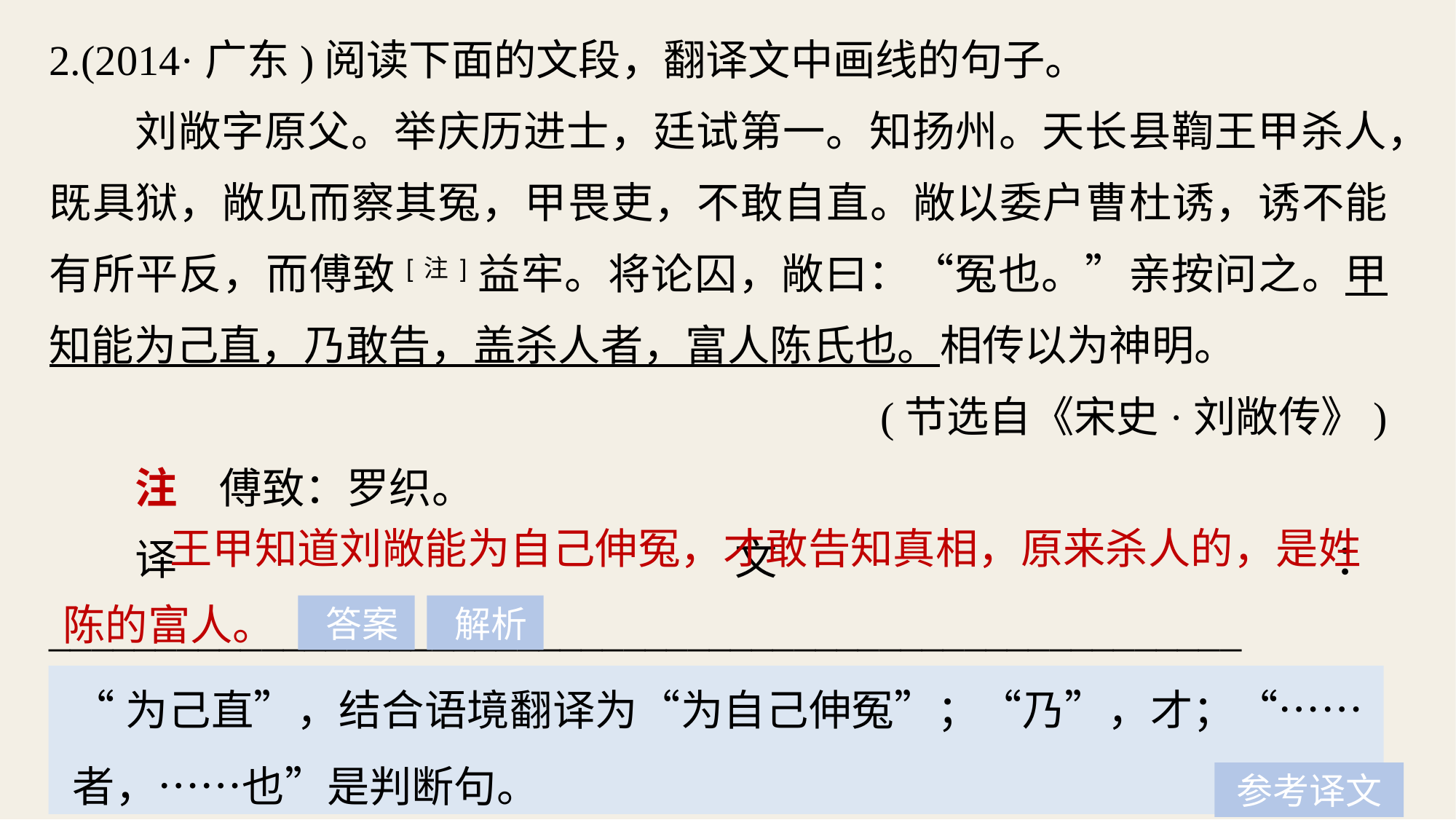

2.(2014·广东)阅读下面的文段，翻译文中画线的句子。
刘敞字原父。举庆历进士，廷试第一。知扬州。天长县鞫王甲杀人，既具狱，敞见而察其冤，甲畏吏，不敢自直。敞以委户曹杜诱，诱不能有所平反，而傅致[注]益牢。将论囚，敞曰：“冤也。”亲按问之。甲知能为己直，乃敢告，盖杀人者，富人陈氏也。相传以为神明。
(节选自《宋史·刘敞传》)
注　傅致：罗织。
译文：________________________________________________________
__________
          王甲知道刘敞能为自己伸冤，才敢告知真相，原来杀人的，是姓陈的富人。
 答案
 解析
“为己直”，结合语境翻译为“为自己伸冤”；“乃”，才；“……者，……也”是判断句。

参考译文